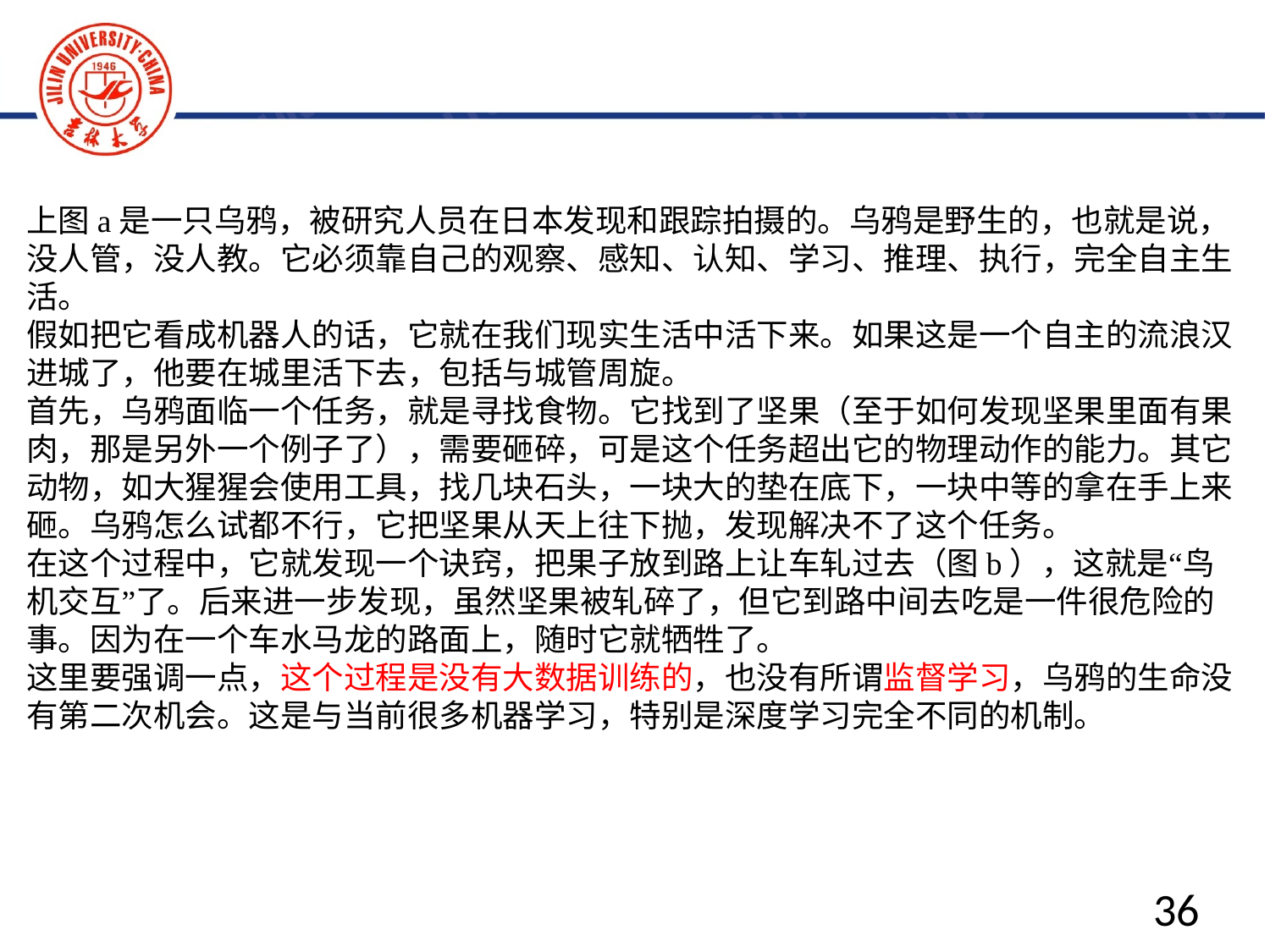

上图a是一只乌鸦，被研究人员在日本发现和跟踪拍摄的。乌鸦是野生的，也就是说，没人管，没人教。它必须靠自己的观察、感知、认知、学习、推理、执行，完全自主生活。
假如把它看成机器人的话，它就在我们现实生活中活下来。如果这是一个自主的流浪汉进城了，他要在城里活下去，包括与城管周旋。
首先，乌鸦面临一个任务，就是寻找食物。它找到了坚果（至于如何发现坚果里面有果肉，那是另外一个例子了），需要砸碎，可是这个任务超出它的物理动作的能力。其它动物，如大猩猩会使用工具，找几块石头，一块大的垫在底下，一块中等的拿在手上来砸。乌鸦怎么试都不行，它把坚果从天上往下抛，发现解决不了这个任务。
在这个过程中，它就发现一个诀窍，把果子放到路上让车轧过去（图b），这就是“鸟机交互”了。后来进一步发现，虽然坚果被轧碎了，但它到路中间去吃是一件很危险的事。因为在一个车水马龙的路面上，随时它就牺牲了。
这里要强调一点，这个过程是没有大数据训练的，也没有所谓监督学习，乌鸦的生命没有第二次机会。这是与当前很多机器学习，特别是深度学习完全不同的机制。
36